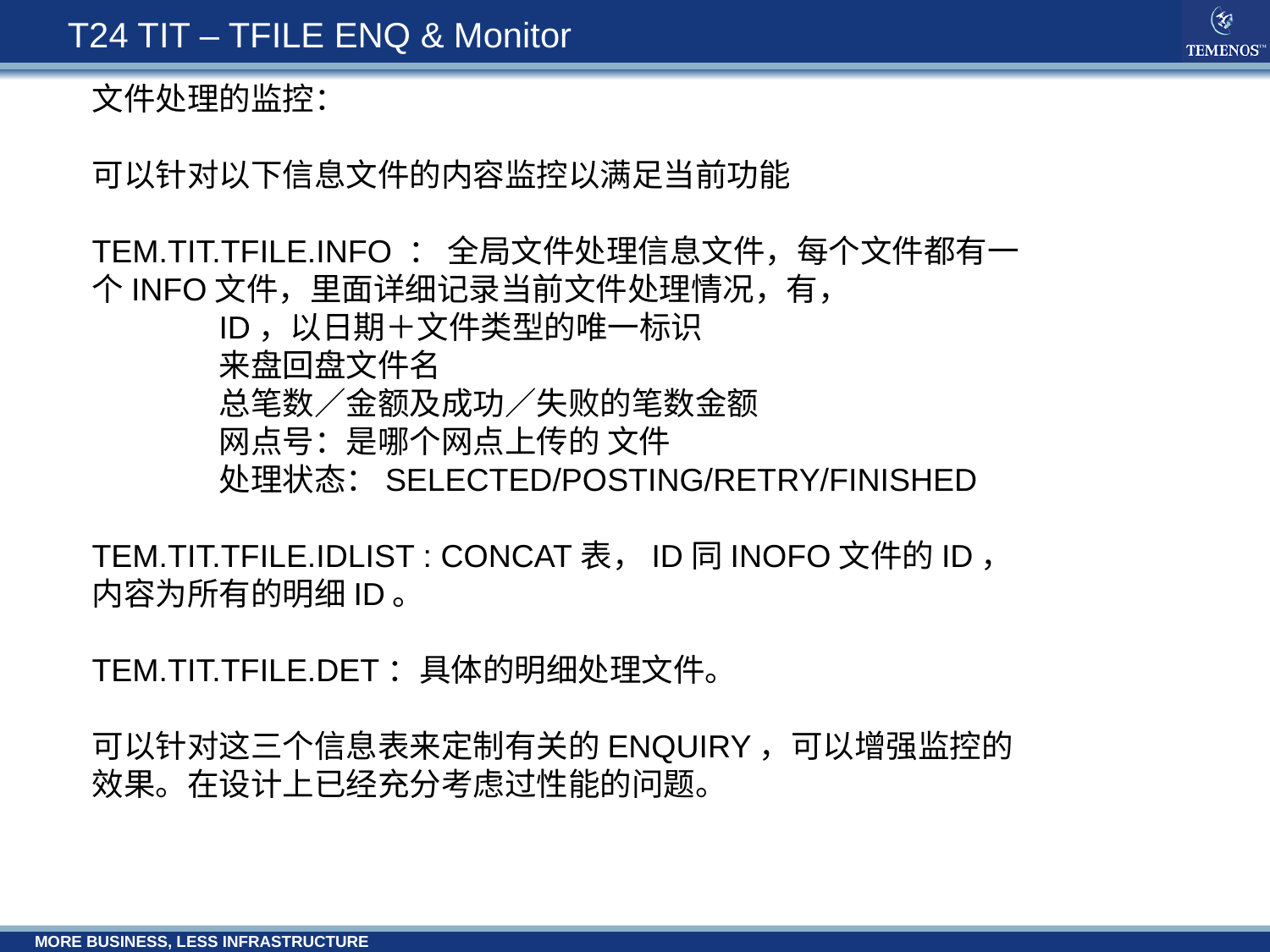

# T24 TIT – TFILE ENQ & Monitor
文件处理的监控：

可以针对以下信息文件的内容监控以满足当前功能

TEM.TIT.TFILE.INFO ： 全局文件处理信息文件，每个文件都有一个INFO文件，里面详细记录当前文件处理情况，有，
	ID，以日期＋文件类型的唯一标识
	来盘回盘文件名
	总笔数／金额及成功／失败的笔数金额
	网点号：是哪个网点上传的 文件
	处理状态：SELECTED/POSTING/RETRY/FINISHED

TEM.TIT.TFILE.IDLIST : CONCAT表，ID同INOFO文件的ID，内容为所有的明细ID。

TEM.TIT.TFILE.DET：具体的明细处理文件。

可以针对这三个信息表来定制有关的ENQUIRY，可以增强监控的效果。在设计上已经充分考虑过性能的问题。